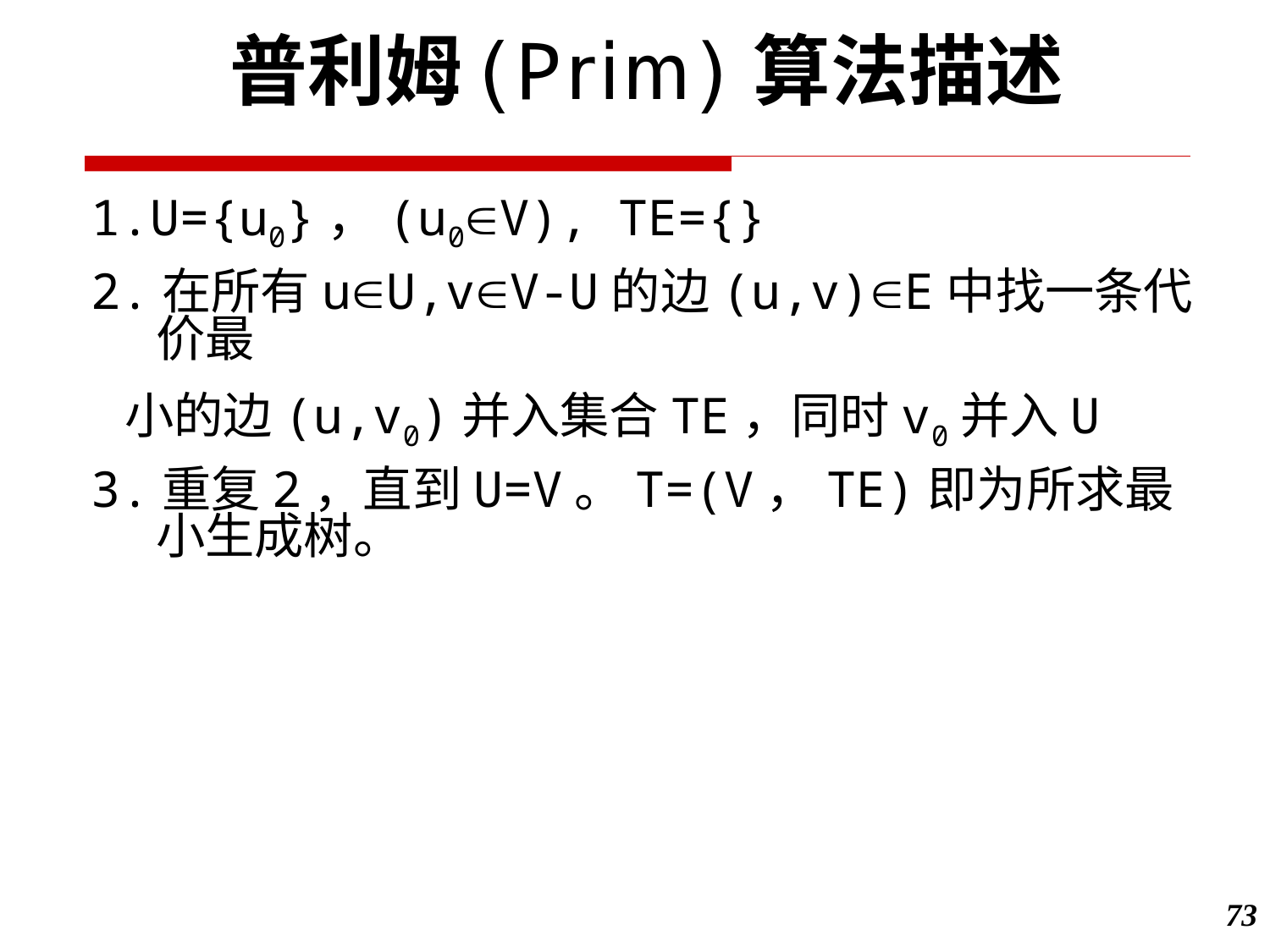

普利姆(Prim)算法描述
1.U={u0}，(u0∈V), TE={}
2.在所有u∈U,v∈V-U的边(u,v)∈E中找一条代价最
  小的边(u,v0)并入集合TE，同时v0并入U
3.重复2，直到U=V。T=(V，TE)即为所求最小生成树。
73